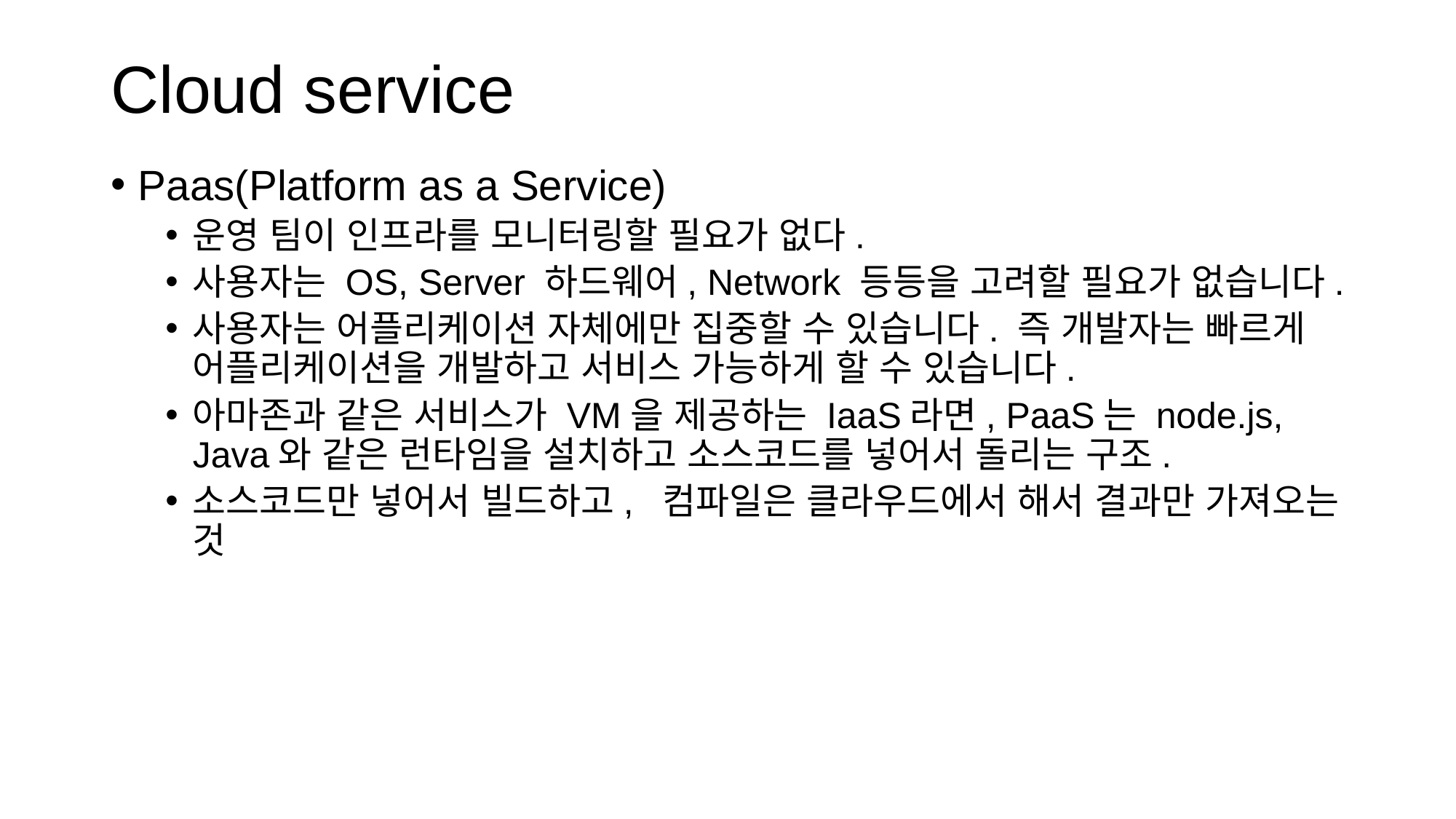

# Cloud service
Paas(Platform as a Service)
운영 팀이 인프라를 모니터링할 필요가 없다.
사용자는 OS, Server 하드웨어, Network 등등을 고려할 필요가 없습니다.
사용자는 어플리케이션 자체에만 집중할 수 있습니다. 즉 개발자는 빠르게 어플리케이션을 개발하고 서비스 가능하게 할 수 있습니다.
아마존과 같은 서비스가 VM을 제공하는 IaaS라면, PaaS는 node.js, Java와 같은 런타임을 설치하고 소스코드를 넣어서 돌리는 구조.
소스코드만 넣어서 빌드하고,  컴파일은 클라우드에서 해서 결과만 가져오는 것